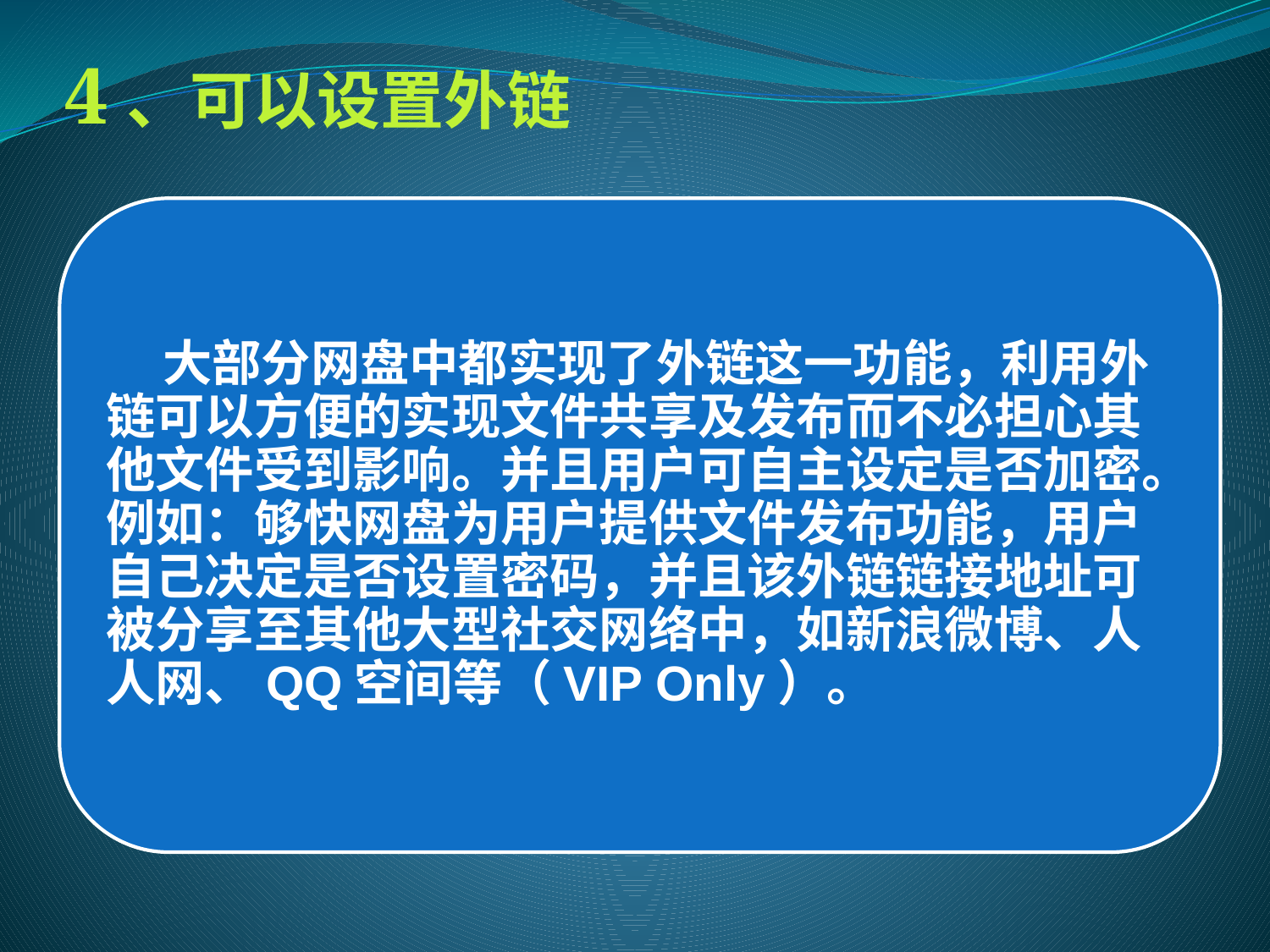

4、可以设置外链
    大部分网盘中都实现了外链这一功能，利用外链可以方便的实现文件共享及发布而不必担心其他文件受到影响。并且用户可自主设定是否加密。例如：够快网盘为用户提供文件发布功能，用户自己决定是否设置密码，并且该外链链接地址可被分享至其他大型社交网络中，如新浪微博、人人网、QQ空间等（VIP Only）。